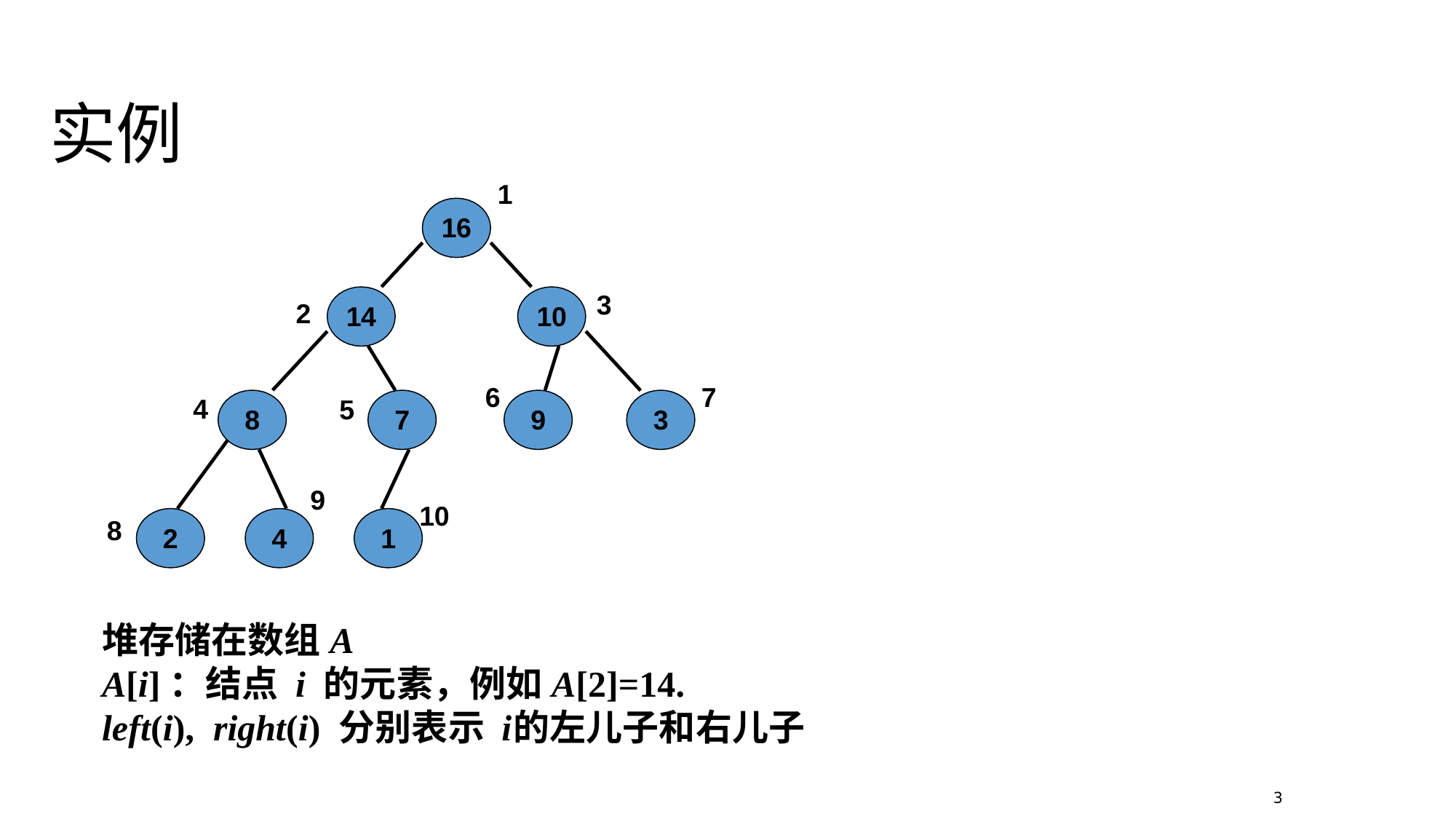

# 实例
1
16

3
2
14
10
6
7

4
5
8
7
9
3

9
10

8
2
4
1
堆存储在数组A
A[i]：结点 i 的元素，例如A[2]=14.
left(i),	right(i) 分别表示 i	的左儿子和右儿子
3